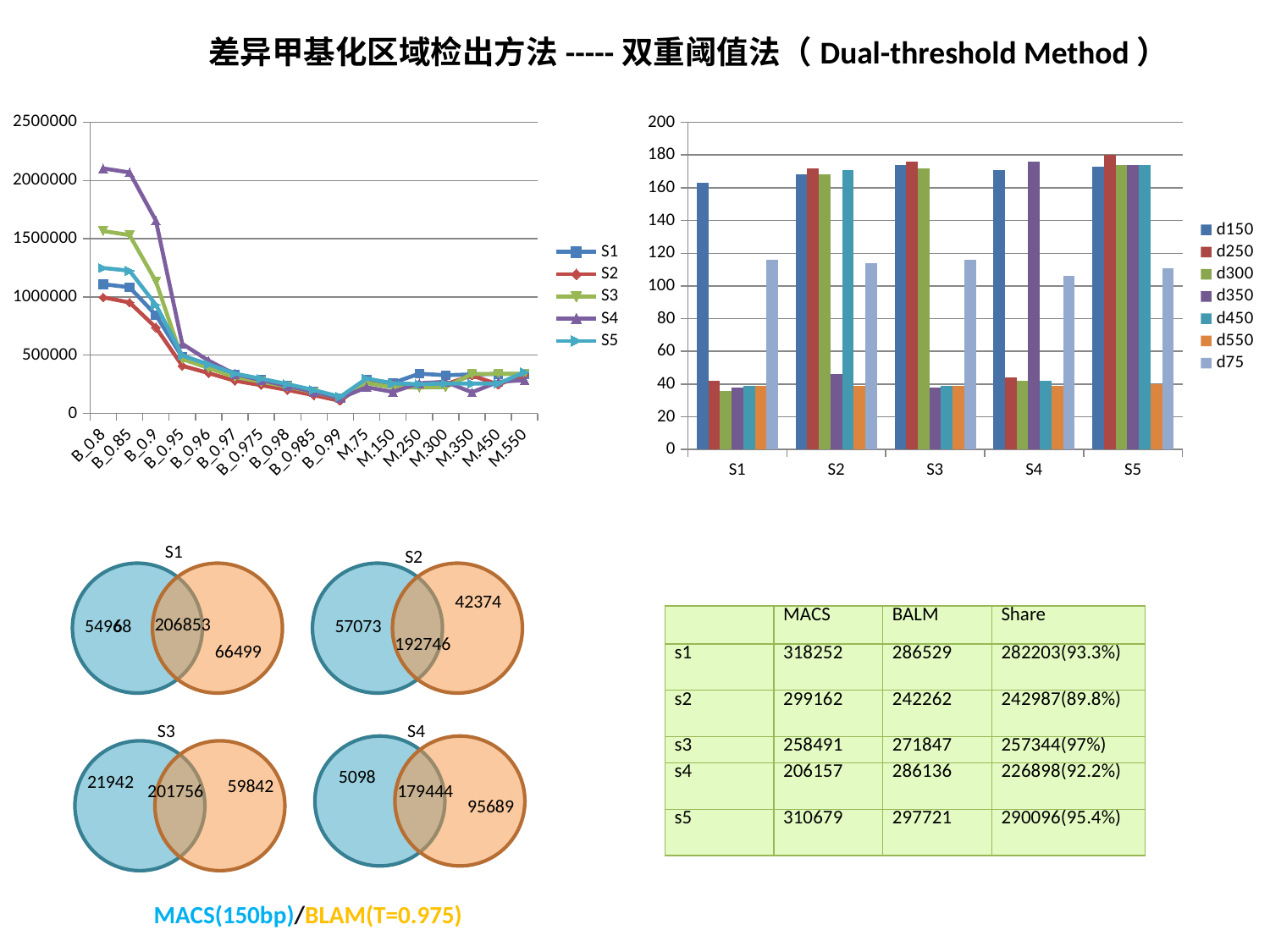

差异甲基化区域检出方法-----双重阈值法（Dual-threshold Method）

### Chart

| Category | S1 | S2 | S3 | S4 | S5 |
|---|---|---|---|---|---|
| B_0.8 | 1109840.0 | 996583.0 | 1566291.0 | 2104139.0 | 1248805.0 |
| B_0.85 | 1083607.0 | 952323.0 | 1531693.0 | 2069430.0 | 1225958.0 |
| B_0.9 | 843686.0 | 737594.0 | 1134056.0 | 1655825.0 | 932840.0 |
| B_0.95 | 482628.0 | 409076.0 | 466560.0 | 597356.0 | 497112.0 |
| B_0.96 | 409667.0 | 346291.0 | 389226.0 | 452864.0 | 421548.0 |
| B_0.97 | 331223.0 | 280286.0 | 312637.0 | 337631.0 | 341225.0 |
| B_0.975 | 286529.0 | 242262.0 | 271847.0 | 286136.0 | 297721.0 |
| B_0.98 | 238593.0 | 201201.0 | 229473.0 | 235737.0 | 251324.0 |
| B_0.985 | 186474.0 | 156223.0 | 182315.0 | 184795.0 | 200263.0 |
| B_0.99 | 129838.0 | 107265.0 | 129694.0 | 130858.0 | 142597.0 |
| M.75 | 291804.0 | 277172.0 | 260655.0 | 224441.0 | 299811.0 |
| M.150 | 261821.0 | 249819.0 | 223698.0 | 184542.0 | 257642.0 |
| M.250 | 340982.0 | 247706.0 | 222224.0 | 259429.0 | 252279.0 |
| M.300 | 328220.0 | 249819.0 | 225178.0 | 271457.0 | 256538.0 |
| M.350 | 334782.0 | 325788.0 | 338408.0 | 180727.0 | 256538.0 |
| M.450 | 338753.0 | 248415.0 | 339790.0 | 271457.0 | 256538.0 |
| M.550 | 338753.0 | 330813.0 | 339790.0 | 285245.0 | 353728.0 |

### Chart

| Category | d150 | d250 | d300 | d350 | d450 | d550 | d75 |
|---|---|---|---|---|---|---|---|
| S1 | 163.0 | 42.0 | 36.0 | 38.0 | 39.0 | 39.0 | 116.0 |
| S2 | 168.0 | 172.0 | 168.0 | 46.0 | 171.0 | 39.0 | 114.0 |
| S3 | 174.0 | 176.0 | 172.0 | 38.0 | 39.0 | 39.0 | 116.0 |
| S4 | 171.0 | 44.0 | 42.0 | 176.0 | 42.0 | 39.0 | 106.0 |
| S5 | 173.0 | 180.0 | 174.0 | 174.0 | 174.0 | 40.0 | 111.0 |
S1
S2

42374
206853
|  | MACS | BALM | Share |
| --- | --- | --- | --- |
| s1 | 318252 | 286529 | 282203(93.3%) |
| s2 | 299162 | 242262 | 242987(89.8%) |
| s3 | 258491 | 271847 | 257344(97%) |
| s4 | 206157 | 286136 | 226898(92.2%) |
| s5 | 310679 | 297721 | 290096(95.4%) |
54968
57073
192746
66499
S3
S4

5098
21942
59842
201756
179444
95689
MACS(150bp)/BLAM(T=0.975)